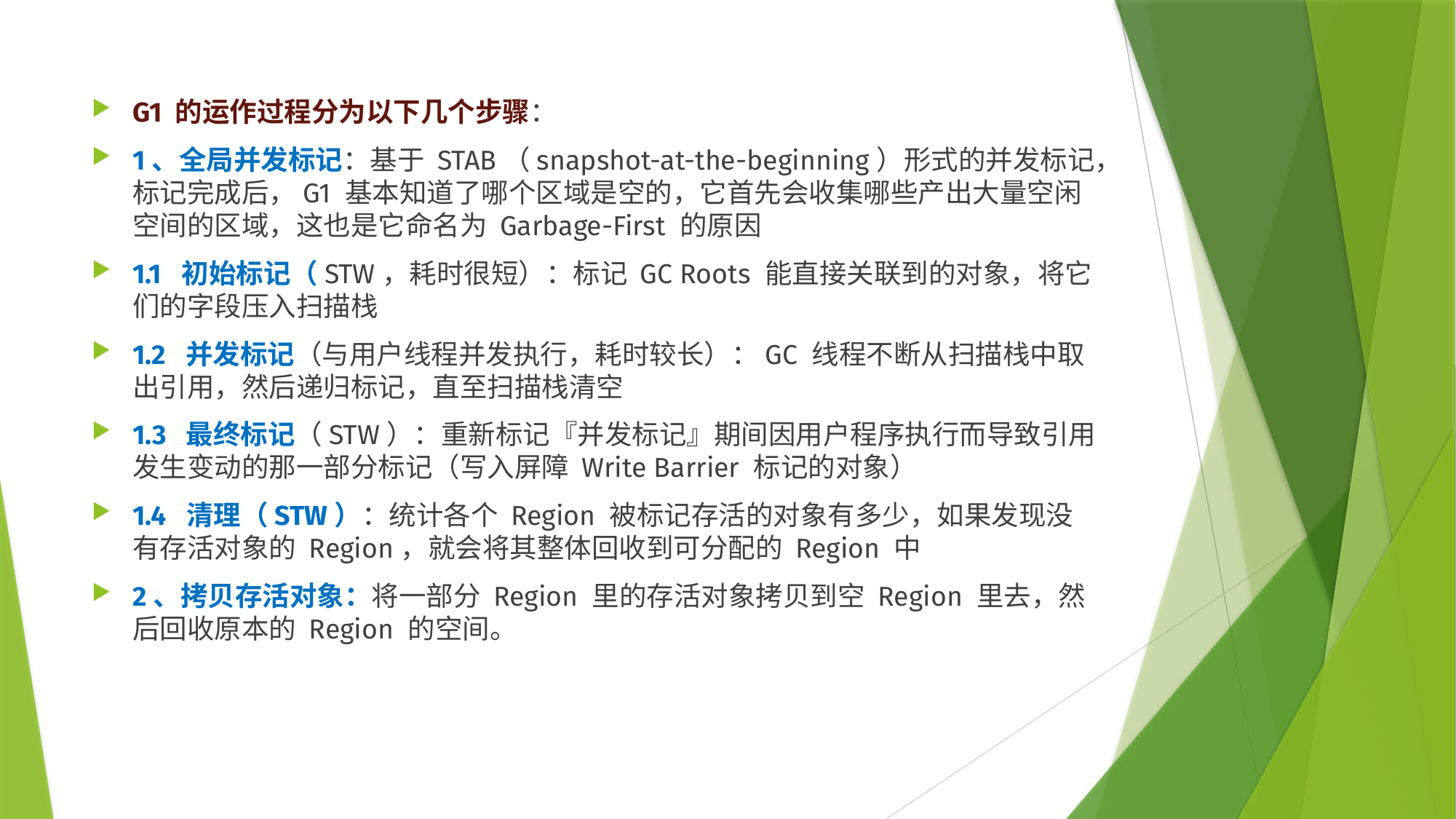

G1 的运作过程分为以下几个步骤：
1、全局并发标记：基于 STAB（snapshot-at-the-beginning）形式的并发标记，标记完成后，G1 基本知道了哪个区域是空的，它首先会收集哪些产出大量空闲空间的区域，这也是它命名为 Garbage-First 的原因
1.1  初始标记（STW，耗时很短）：标记 GC Roots 能直接关联到的对象，将它们的字段压入扫描栈
1.2  并发标记（与用户线程并发执行，耗时较长）：GC 线程不断从扫描栈中取出引用，然后递归标记，直至扫描栈清空
1.3  最终标记（STW）：重新标记『并发标记』期间因用户程序执行而导致引用发生变动的那一部分标记（写入屏障 Write Barrier 标记的对象）
1.4  清理（STW）：统计各个 Region 被标记存活的对象有多少，如果发现没有存活对象的 Region，就会将其整体回收到可分配的 Region 中
2、拷贝存活对象：将一部分 Region 里的存活对象拷贝到空 Region 里去，然后回收原本的 Region 的空间。